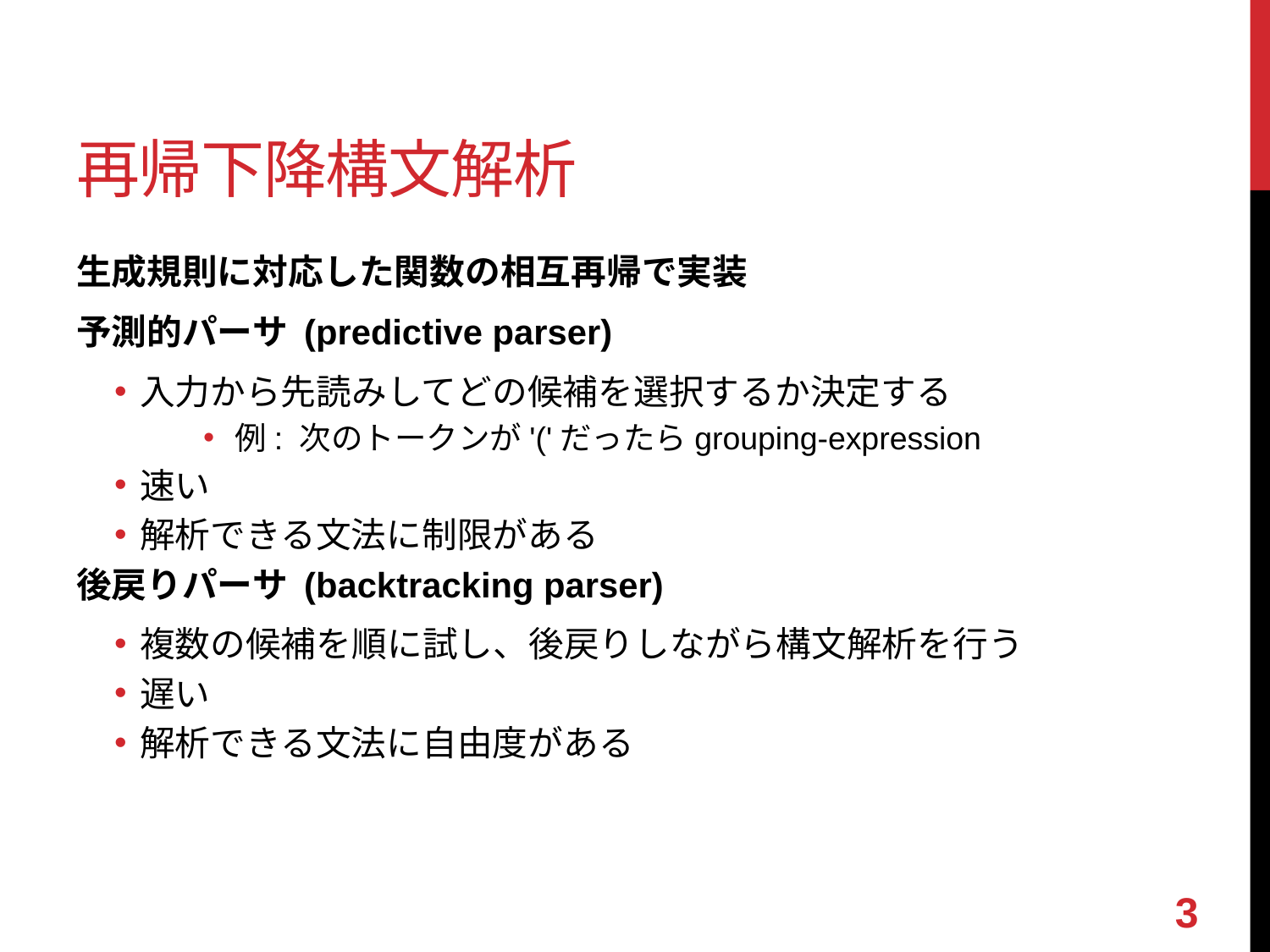

# 再帰下降構文解析
生成規則に対応した関数の相互再帰で実装
予測的パーサ (predictive parser)
入力から先読みしてどの候補を選択するか決定する
例: 次のトークンが'('だったらgrouping-expression
速い
解析できる文法に制限がある
後戻りパーサ (backtracking parser)
複数の候補を順に試し、後戻りしながら構文解析を行う
遅い
解析できる文法に自由度がある
3